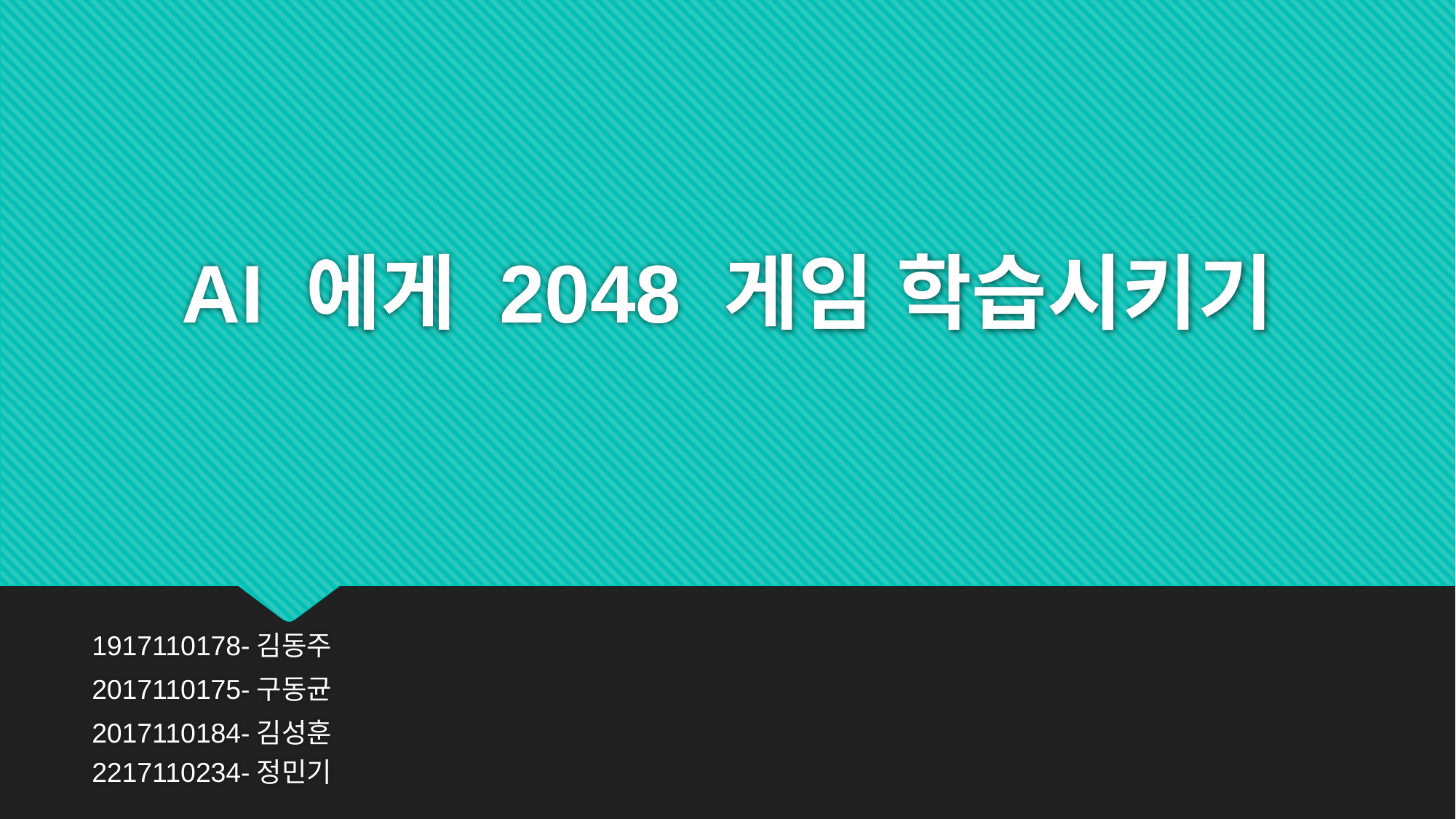

# AI 에게 2048 게임 학습시키기
1917110178-김동주
2017110175-구동균
2017110184-김성훈
2217110234-정민기